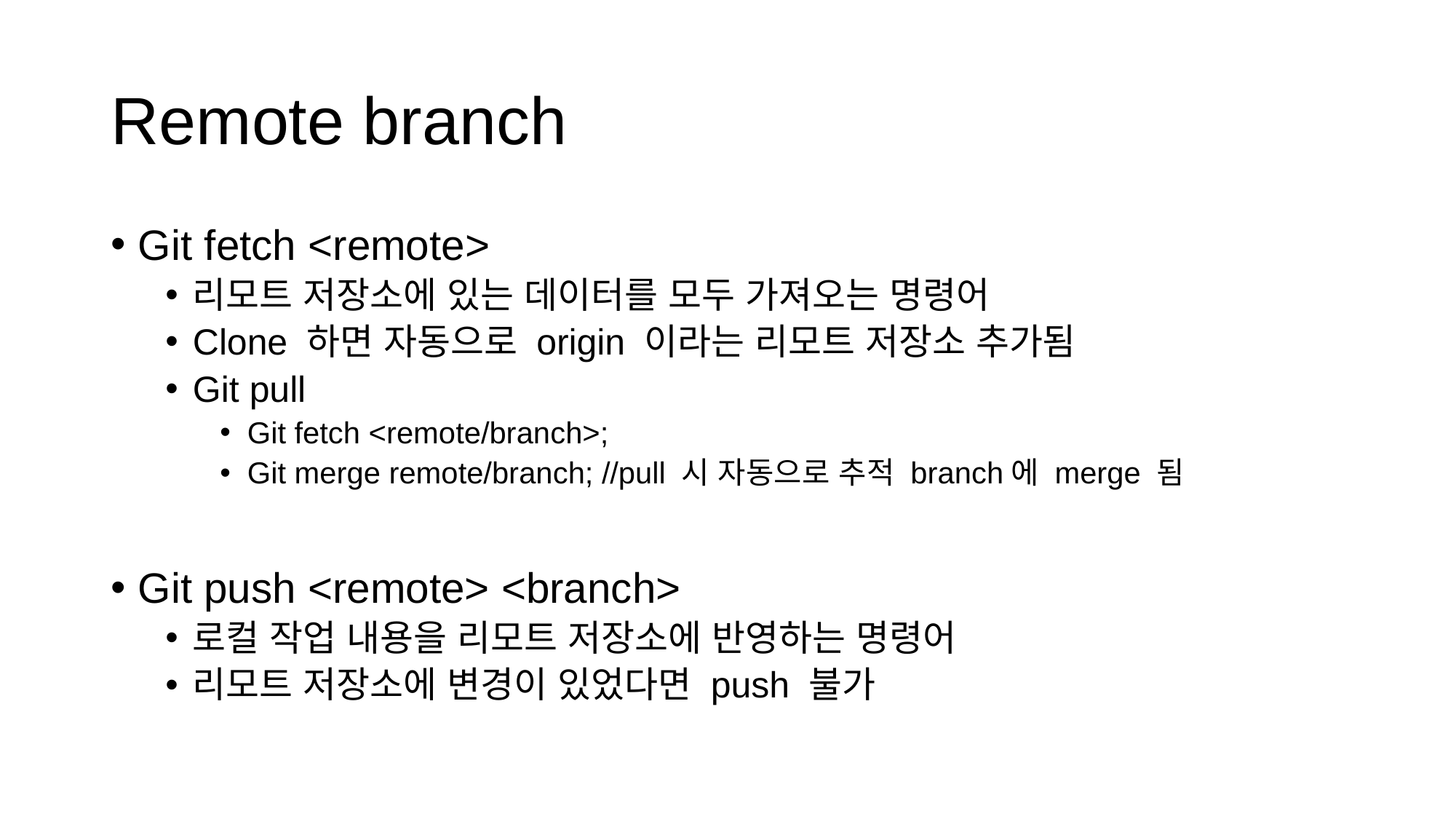

# Remote branch
Git fetch <remote>
리모트 저장소에 있는 데이터를 모두 가져오는 명령어
Clone 하면 자동으로 origin 이라는 리모트 저장소 추가됨
Git pull
Git fetch <remote/branch>;
Git merge remote/branch; //pull 시 자동으로 추적 branch에 merge 됨

Git push <remote> <branch>
로컬 작업 내용을 리모트 저장소에 반영하는 명령어
리모트 저장소에 변경이 있었다면 push 불가